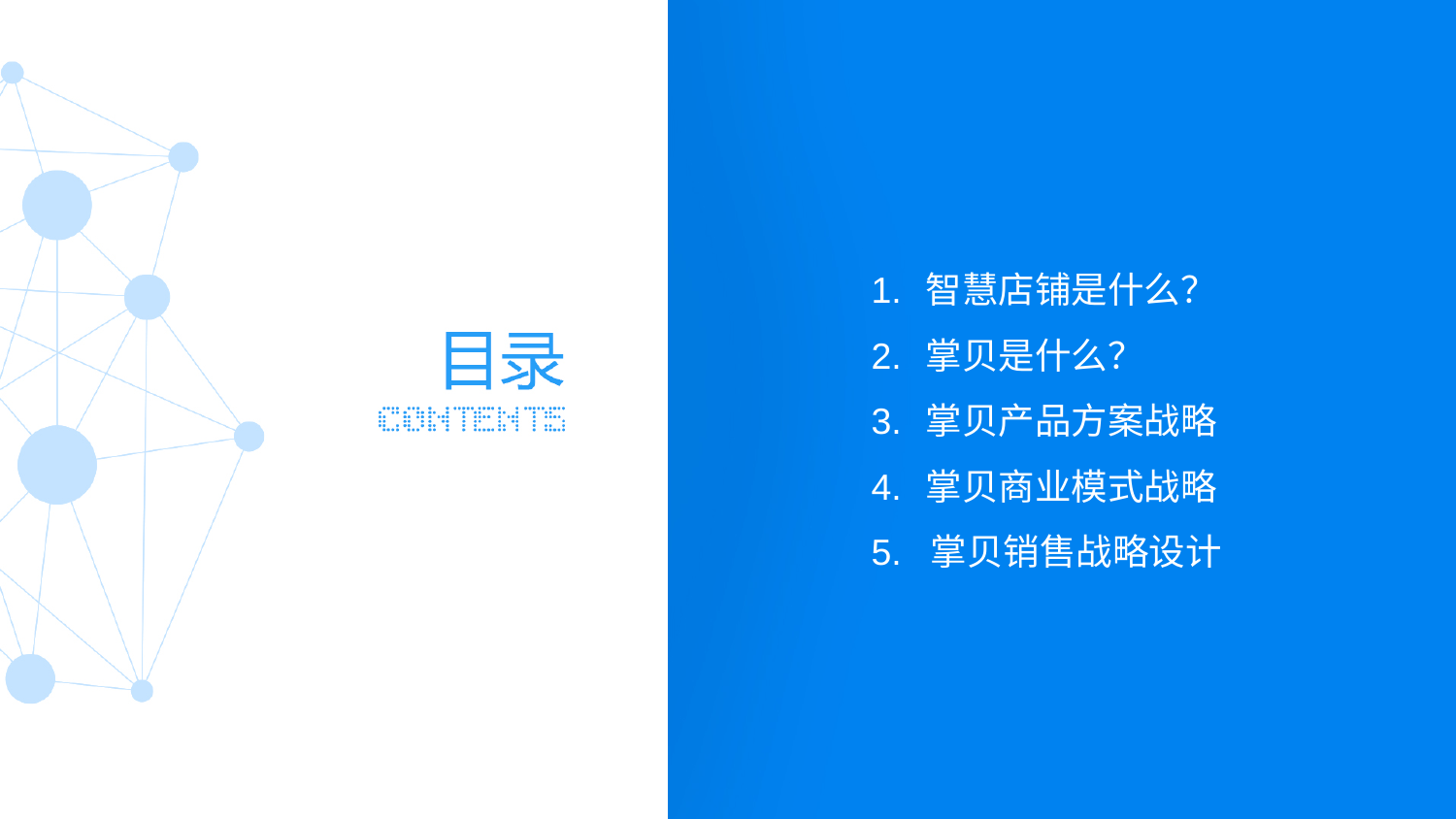

智慧店铺是什么？
掌贝是什么？
掌贝产品方案战略
掌贝商业模式战略
5.  掌贝销售战略设计